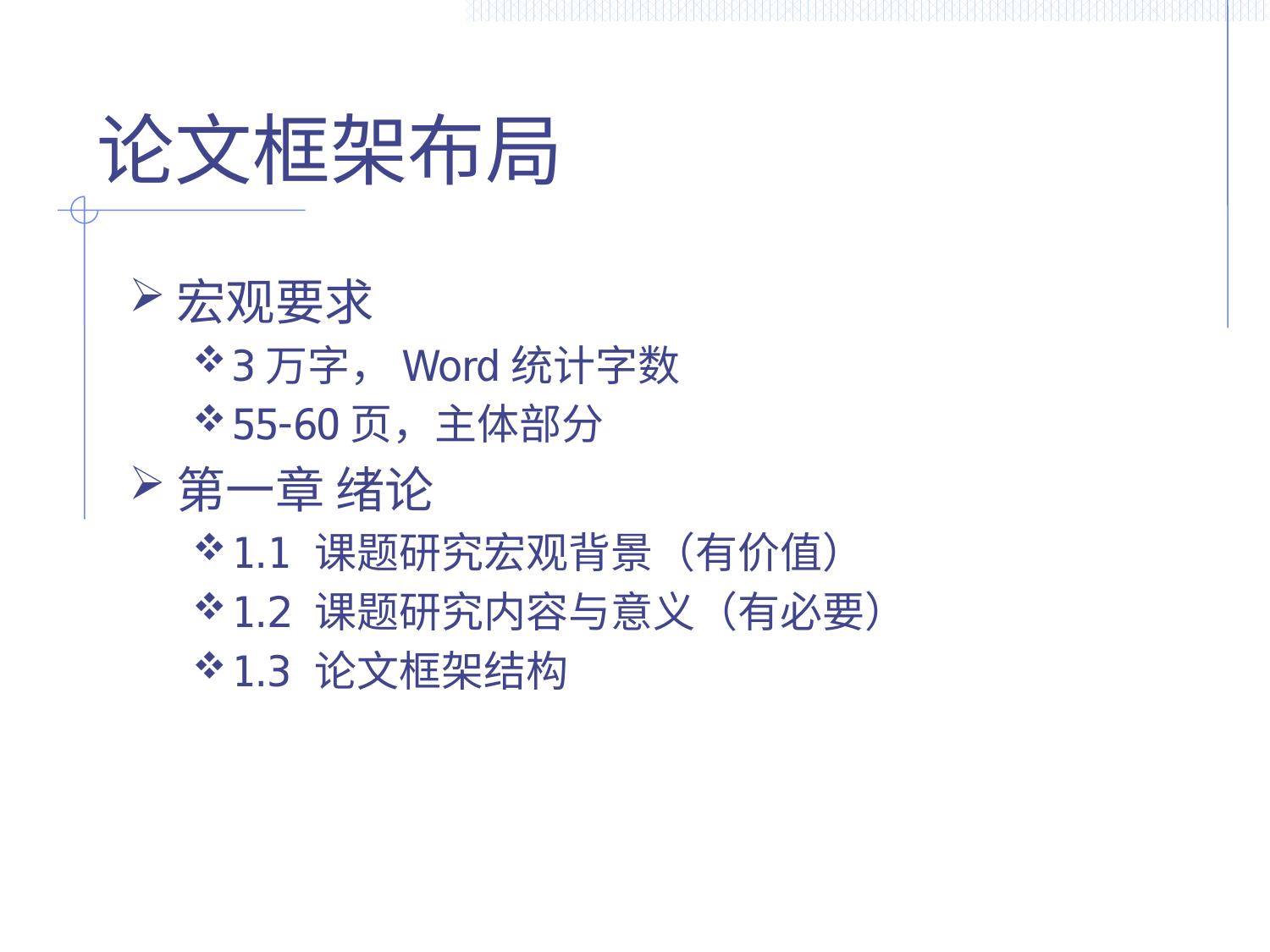

# 论文框架布局
宏观要求
3万字，Word统计字数
55-60页，主体部分
第一章 绪论
1.1 课题研究宏观背景（有价值）
1.2 课题研究内容与意义（有必要）
1.3 论文框架结构